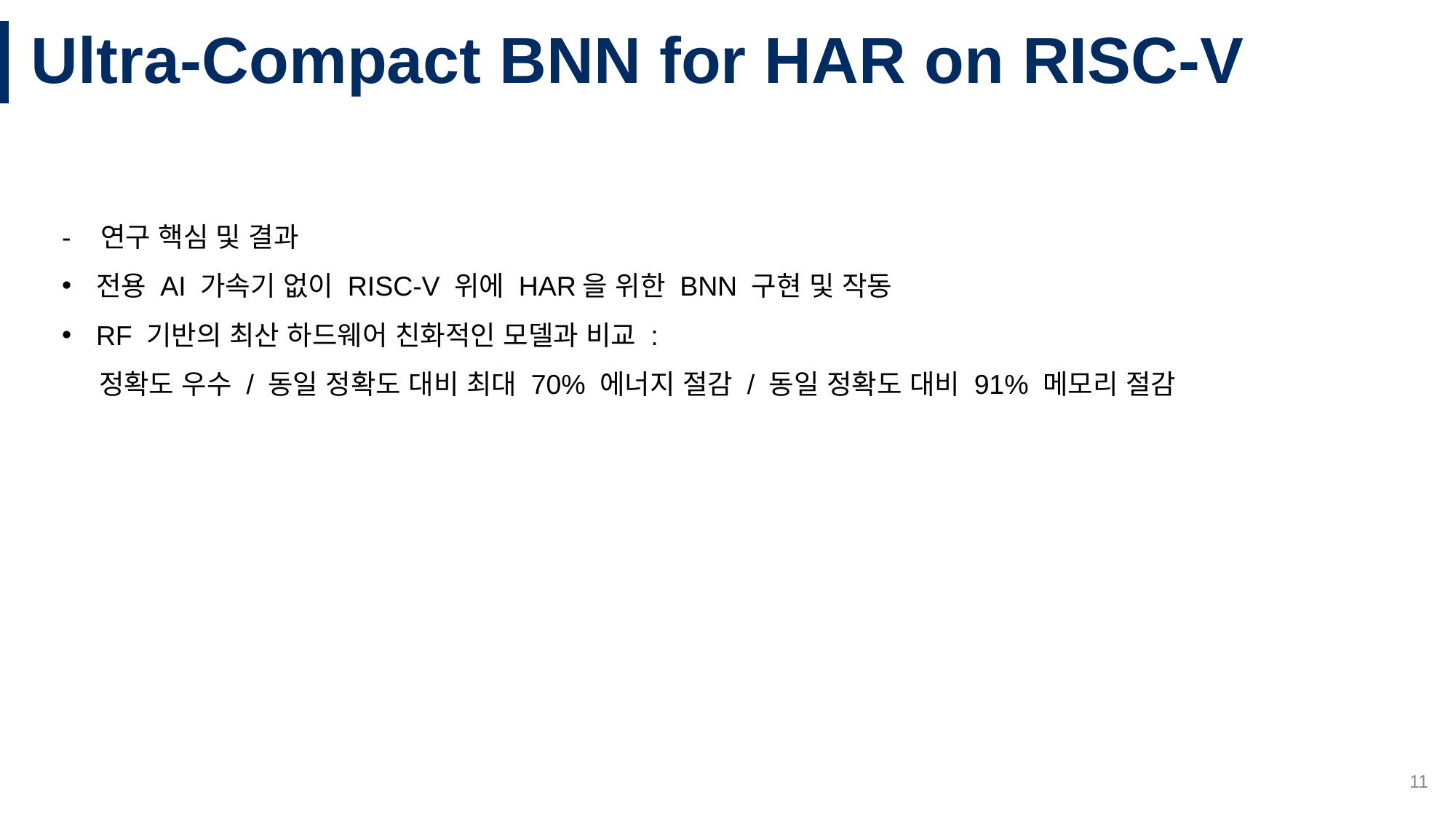

# Ultra-Compact BNN for HAR on RISC-V
-   연구 핵심 및 결과
전용 AI 가속기 없이 RISC-V 위에 HAR을 위한 BNN 구현 및 작동
RF 기반의 최산 하드웨어 친화적인 모델과 비교 :
    정확도 우수 / 동일 정확도 대비 최대 70% 에너지 절감 / 동일 정확도 대비 91% 메모리 절감
11